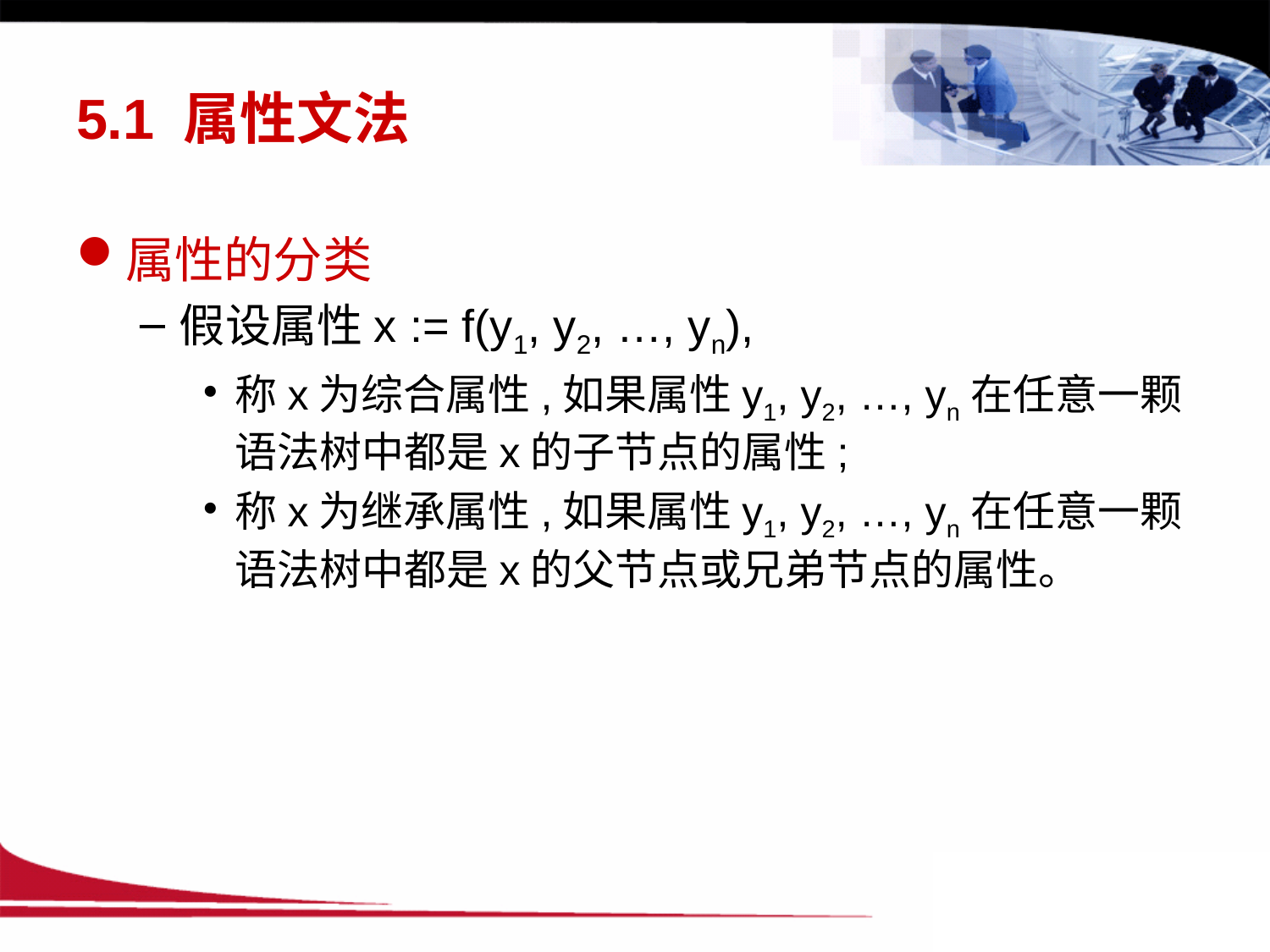

# 5.1 属性文法
属性的分类
假设属性x := f(y1, y2, …, yn),
称x为综合属性,如果属性y1, y2, …, yn在任意一颗语法树中都是x的子节点的属性;
称x为继承属性,如果属性y1, y2, …, yn在任意一颗语法树中都是x的父节点或兄弟节点的属性。